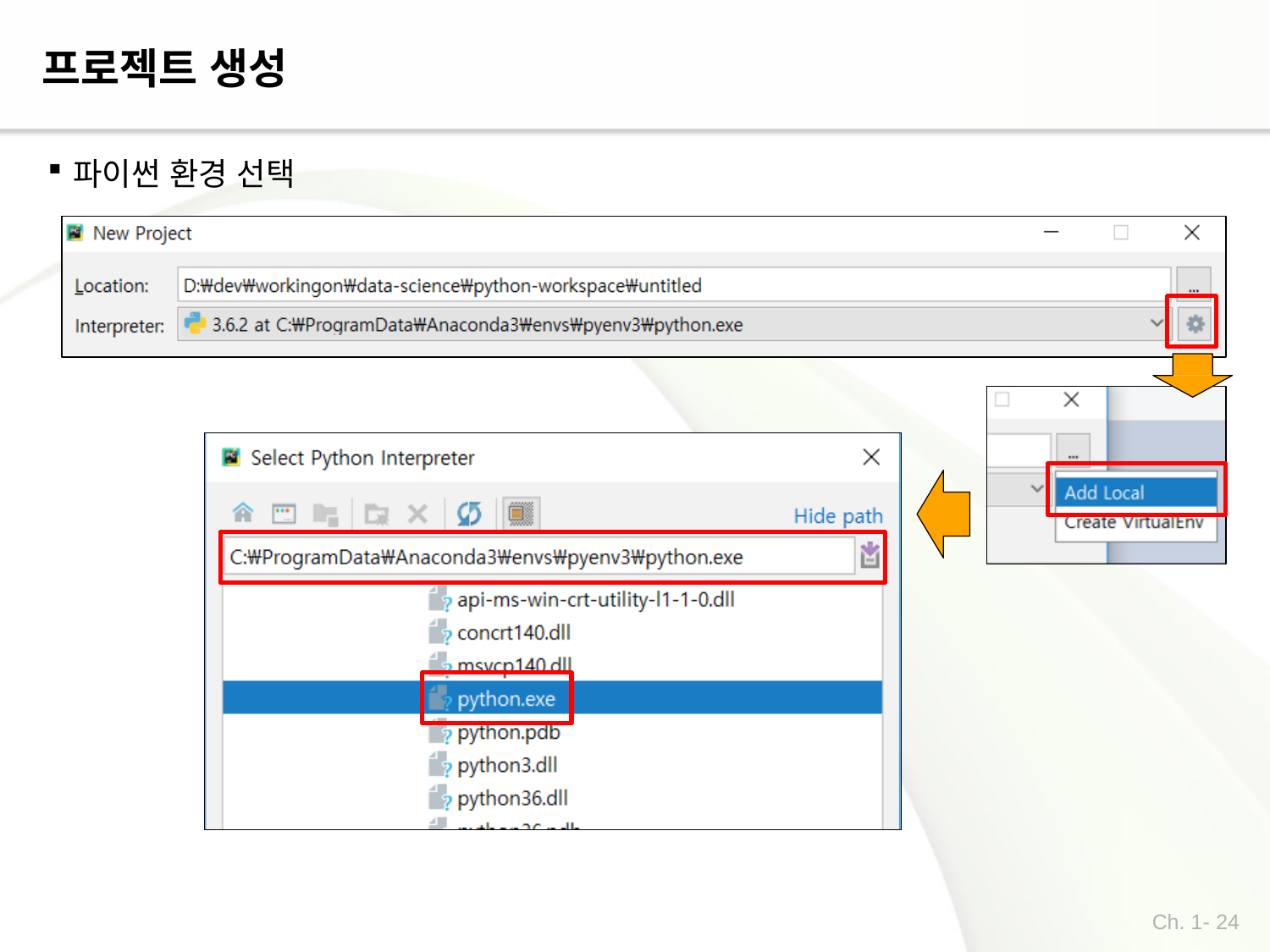

# 프로젝트 생성
파이썬 환경 선택

Ch. 1- 24